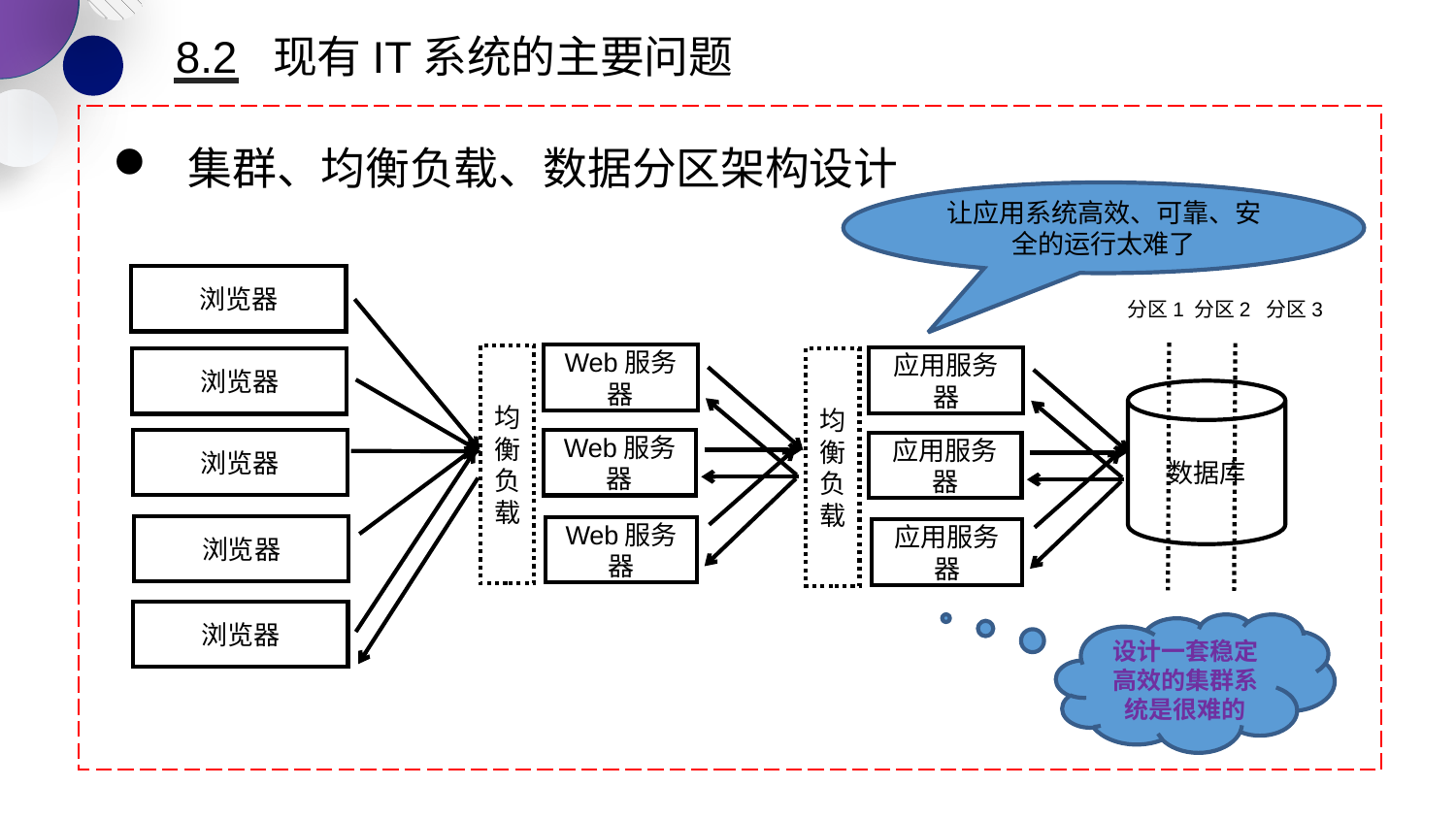

8.2  现有IT系统的主要问题

  集群、均衡负载、数据分区架构设计
让应用系统高效、可靠、安全的运行太难了
浏览器
分区1 分区2  分区3
Web服务器
均衡负载
应用服务器
均衡负载
浏览器
数据库
Web服务器
浏览器
应用服务器
浏览器
Web服务器
应用服务器
浏览器
设计一套稳定高效的集群系统是很难的